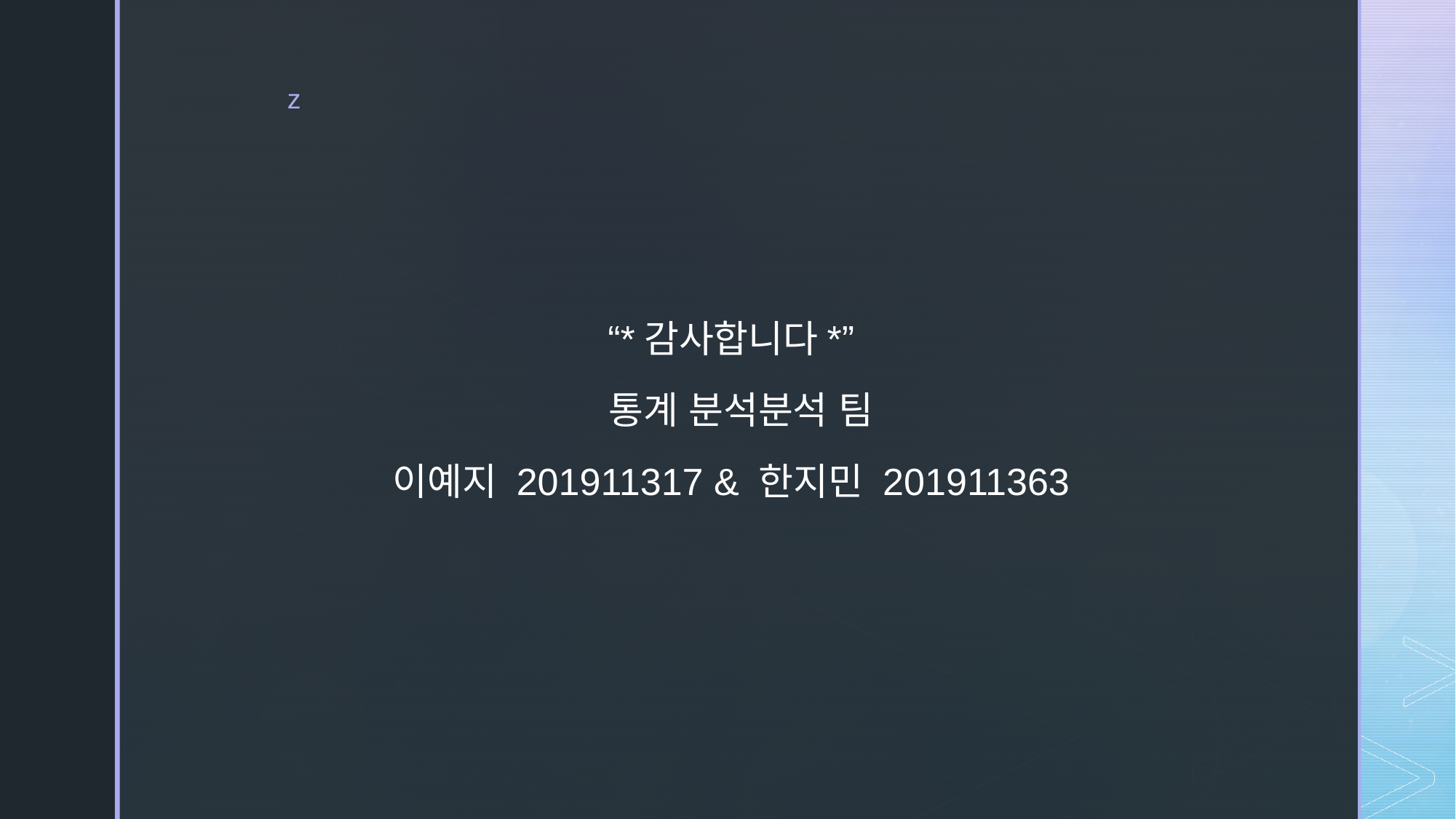

“*감사합니다*”
 통계 분석분석 팀
이예지 201911317 & 한지민 201911363